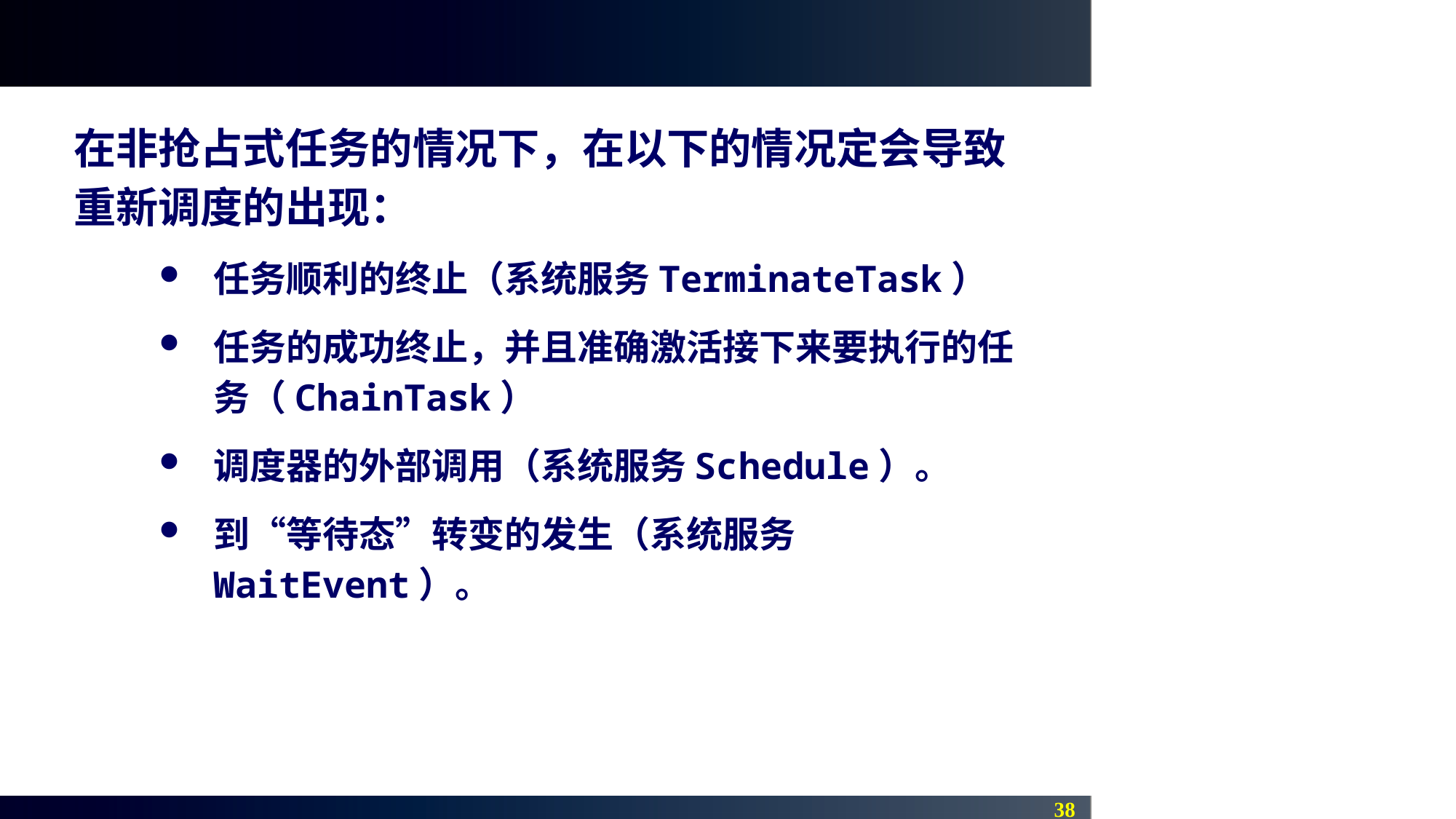

在非抢占式任务的情况下，在以下的情况定会导致重新调度的出现：
任务顺利的终止（系统服务TerminateTask）
任务的成功终止，并且准确激活接下来要执行的任务（ChainTask）
调度器的外部调用（系统服务Schedule）。
到“等待态”转变的发生（系统服务WaitEvent）。